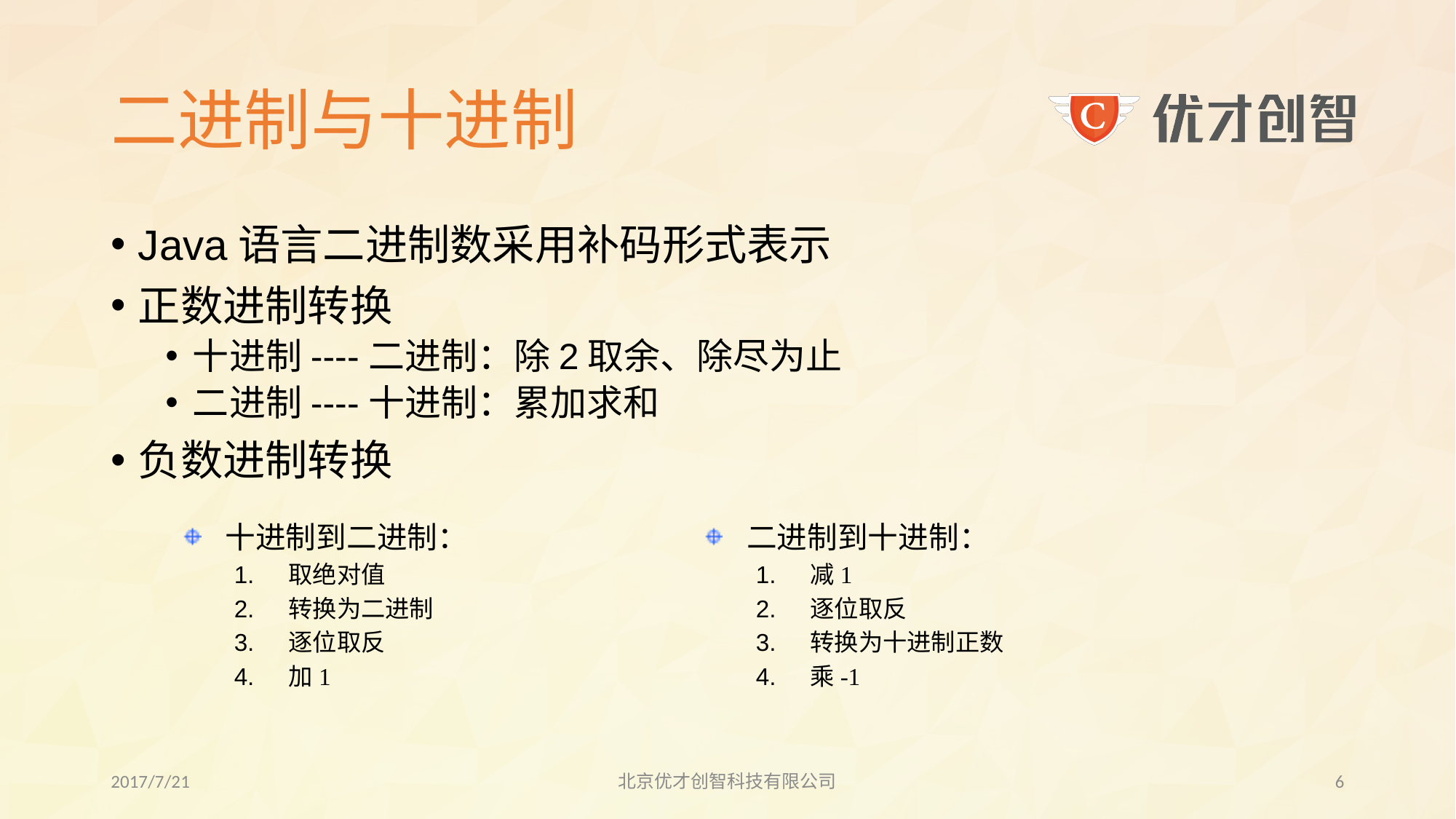

# 二进制与十进制
Java语言二进制数采用补码形式表示
正数进制转换
十进制----二进制：除2取余、除尽为止
二进制----十进制：累加求和
负数进制转换
十进制到二进制：
取绝对值
转换为二进制
逐位取反
加1
二进制到十进制：
减1
逐位取反
转换为十进制正数
乘-1
2017/7/21
北京优才创智科技有限公司
6